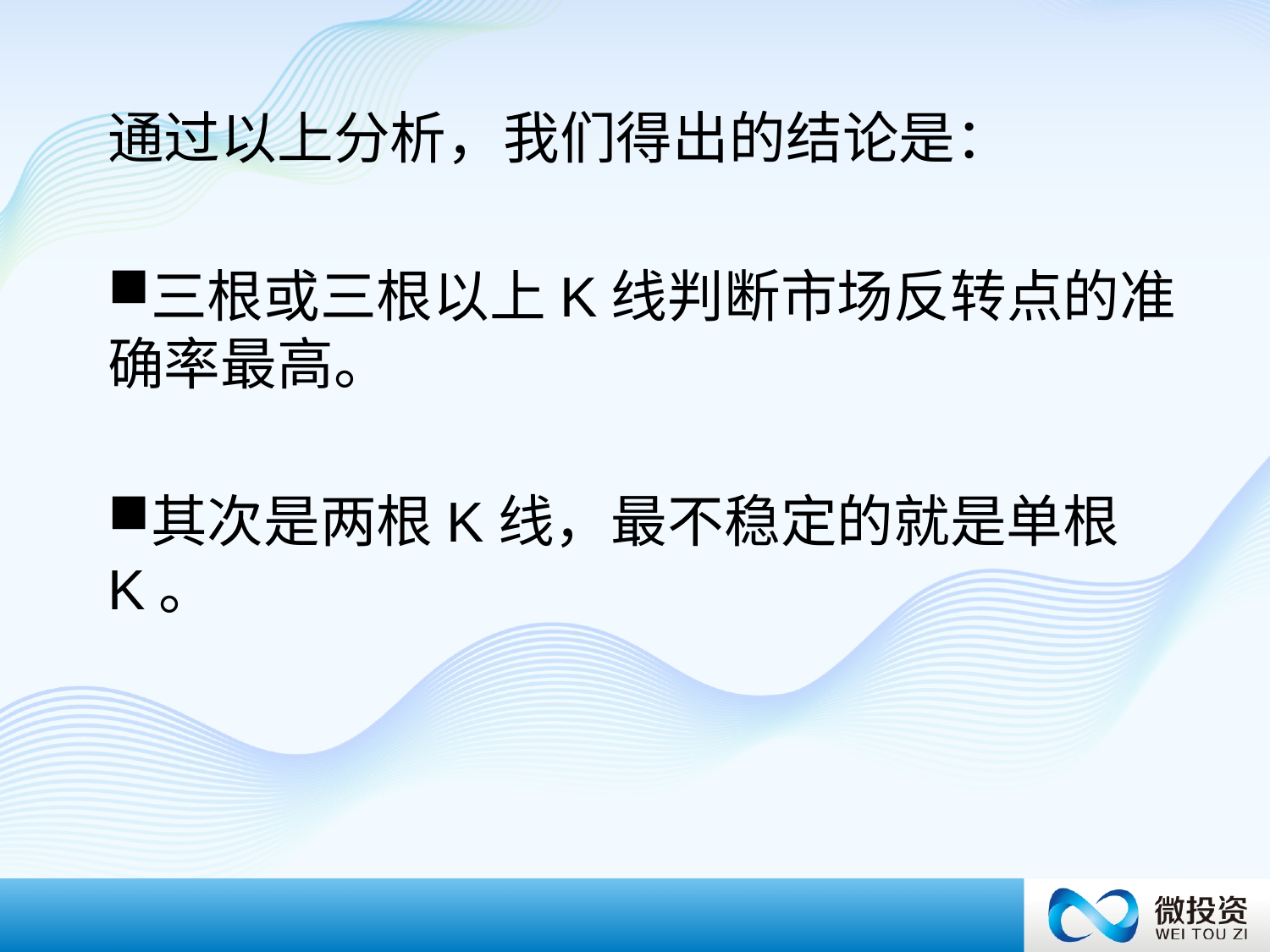

通过以上分析，我们得出的结论是：

三根或三根以上K线判断市场反转点的准确率最高。

其次是两根K线，最不稳定的就是单根K。